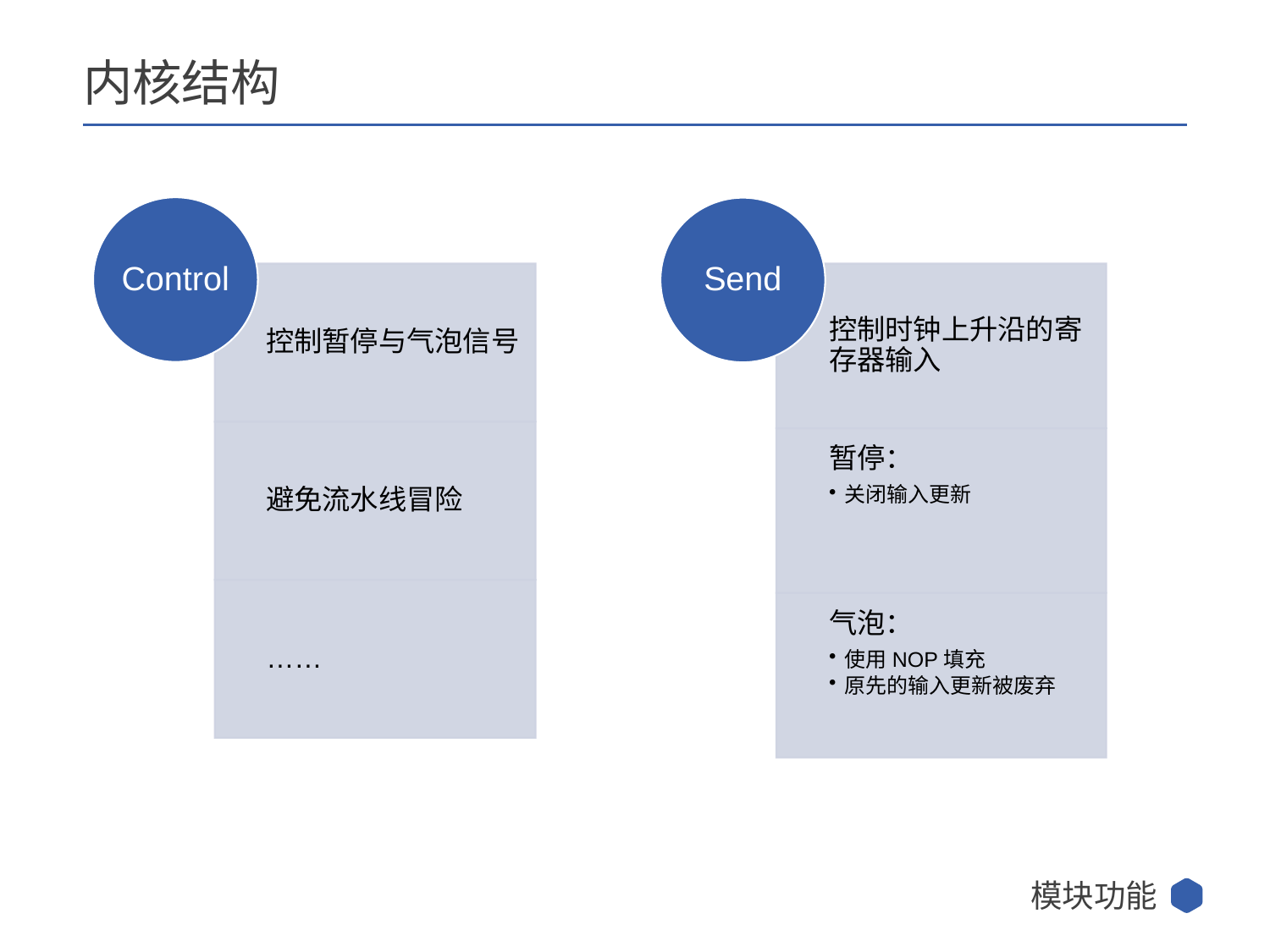

内核结构
控制暂停与气泡信号
避免流水线冒险
……
Control
控制时钟上升沿的寄存器输入
暂停：
关闭输入更新
气泡：
使用NOP填充
原先的输入更新被废弃
Send
模块功能